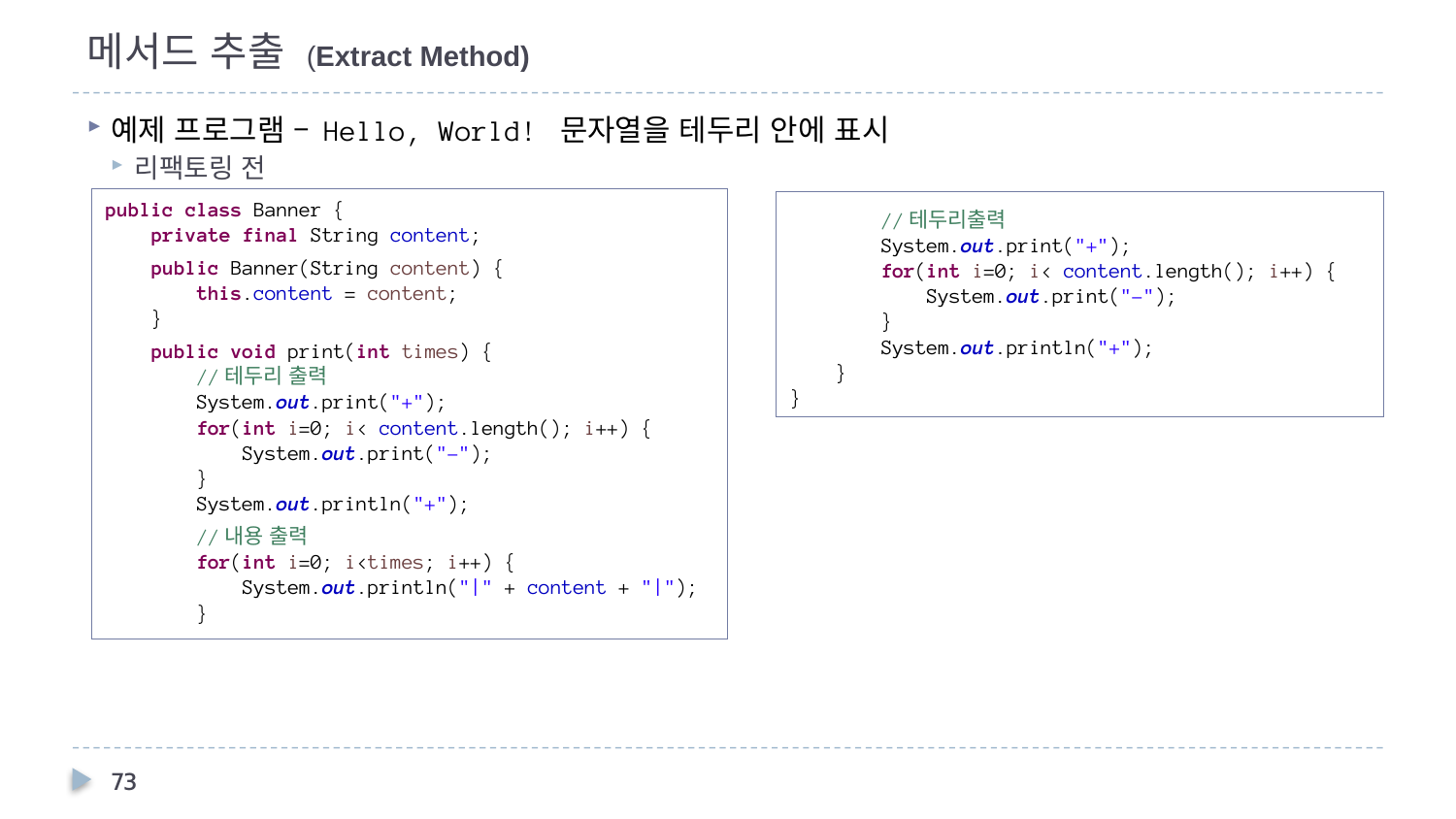

# 메서드 추출 (Extract Method)
예제 프로그램 – Hello, World! 문자열을 테두리 안에 표시
리팩토링 전
public class Banner {
    private final String content;

    public Banner(String content) {
        this.content = content;
    }

    public void print(int times) {
        //테두리 출력
        System.out.print("+");
        for(int i=0; i< content.length(); i++) {
            System.out.print("-");
        }
        System.out.println("+");

        //내용 출력
        for(int i=0; i<times; i++) {
            System.out.println("|" + content + "|");
        }

        //테두리출력
        System.out.print("+");
        for(int i=0; i< content.length(); i++) {
            System.out.print("-");
        }
        System.out.println("+");
    }
}
73